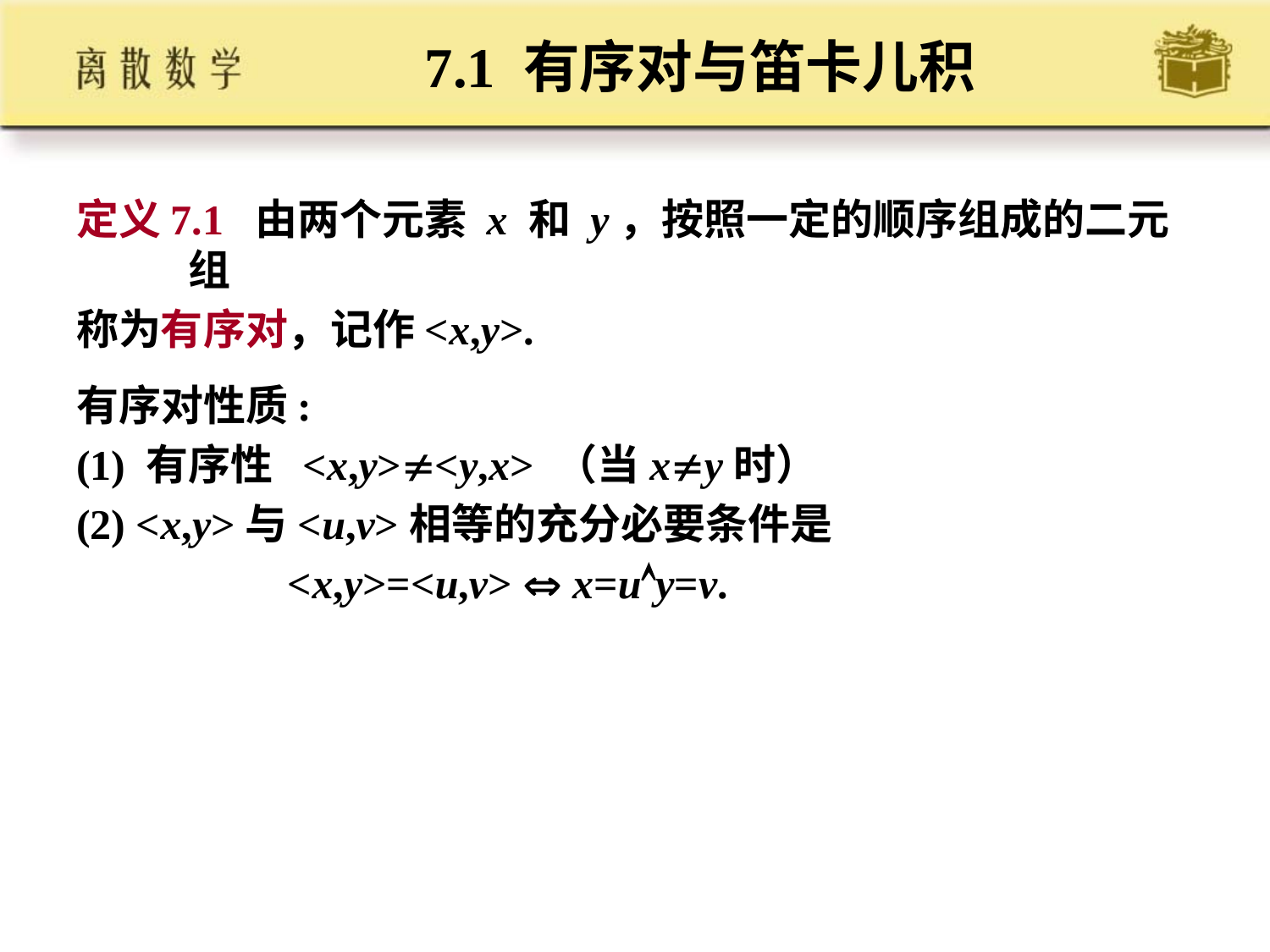

# 7.1 有序对与笛卡儿积
定义7.1  由两个元素 x 和 y，按照一定的顺序组成的二元组
称为有序对，记作<x,y>.
有序对性质:
(1) 有序性  <x,y>≠<y,x> （当x≠y时）
(2) <x,y>与<u,v>相等的充分必要条件是
                    <x,y>=<u,v> ⇔ x=u∧y=v.
2